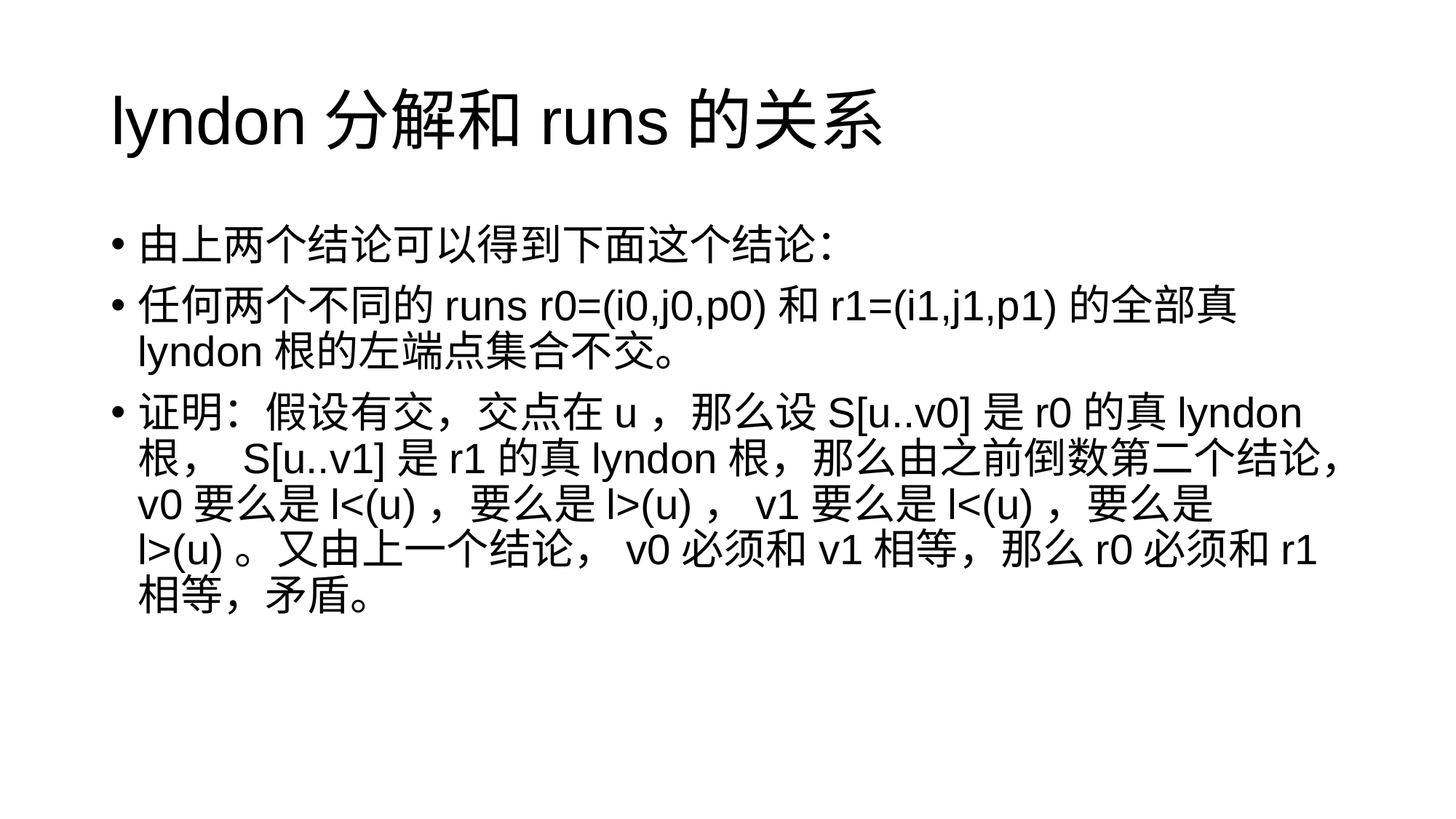

# lyndon分解和runs的关系
由上两个结论可以得到下面这个结论：
任何两个不同的runs r0=(i0,j0,p0)和r1=(i1,j1,p1)的全部真lyndon根的左端点集合不交。
证明：假设有交，交点在u，那么设S[u..v0]是r0的真lyndon根， S[u..v1]是r1的真lyndon根，那么由之前倒数第二个结论，v0要么是l<(u)，要么是l>(u)，v1要么是l<(u)，要么是l>(u)。又由上一个结论，v0必须和v1相等，那么r0必须和r1相等，矛盾。